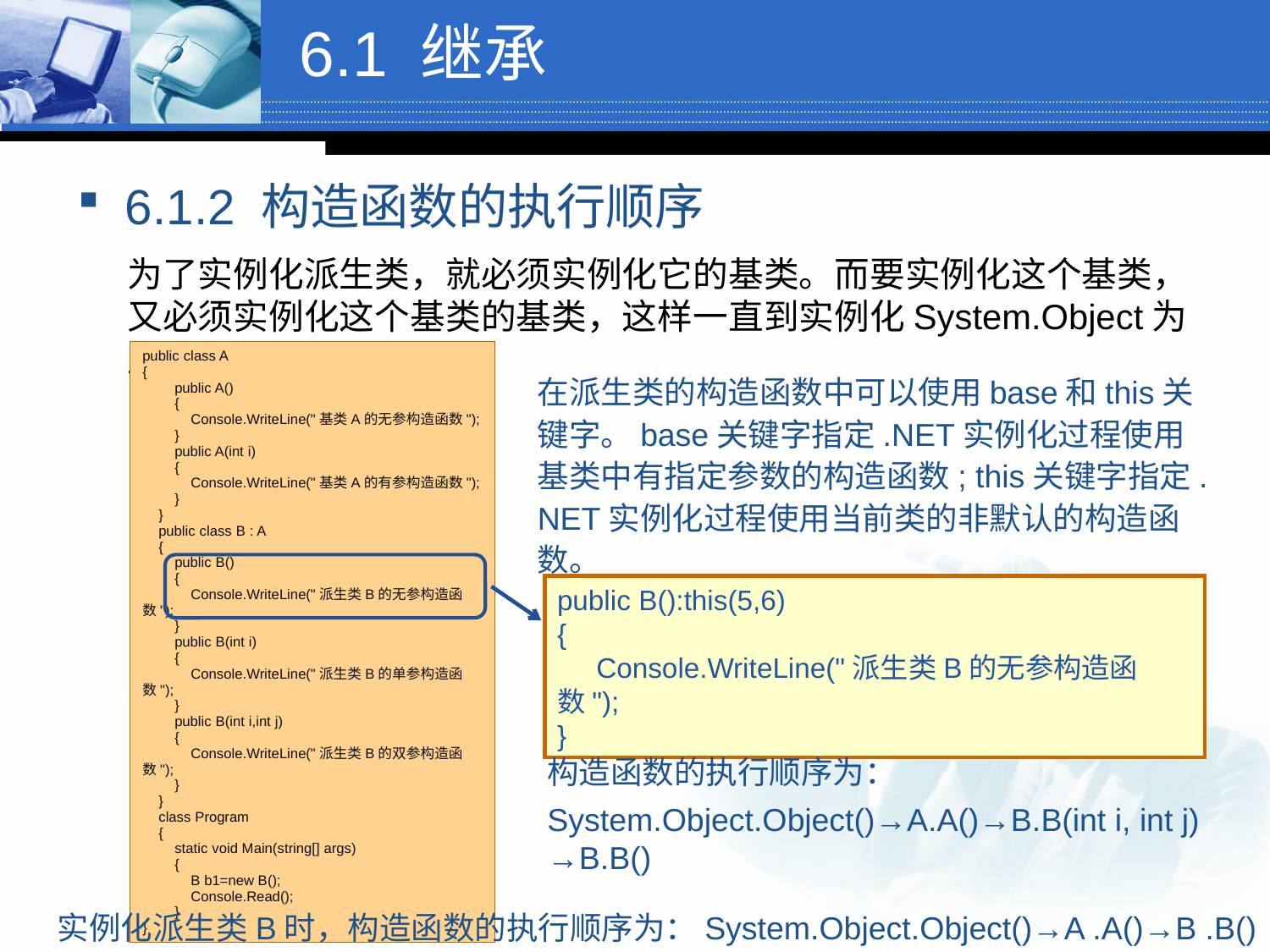

# 6.1 继承
6.1.2 构造函数的执行顺序
为了实例化派生类，就必须实例化它的基类。而要实例化这个基类，又必须实例化这个基类的基类，这样一直到实例化System.Object为止。
public class A
{
        public A()
        {
            Console.WriteLine("基类A的无参构造函数");
        }
        public A(int i)
        {
            Console.WriteLine("基类A的有参构造函数");
        }
    }
    public class B : A
    {
        public B()
        {
            Console.WriteLine("派生类B的无参构造函数");
        }
        public B(int i)
        {
            Console.WriteLine("派生类B的单参构造函数");
        }
        public B(int i,int j)
        {
            Console.WriteLine("派生类B的双参构造函数");
        }
    }
    class Program
    {
        static void Main(string[] args)
        {
            B b1=new B();
            Console.Read();
        }
}
在派生类的构造函数中可以使用base和this关键字。base关键字指定.NET实例化过程使用基类中有指定参数的构造函数; this关键字指定.NET实例化过程使用当前类的非默认的构造函数。

public B():this(5,6)
{
     Console.WriteLine("派生类B的无参构造函数");
}
构造函数的执行顺序为：
System.Object.Object()→A.A()→B.B(int i, int j) →B.B()
实例化派生类B时，构造函数的执行顺序为：System.Object.Object()→A .A()→B .B()